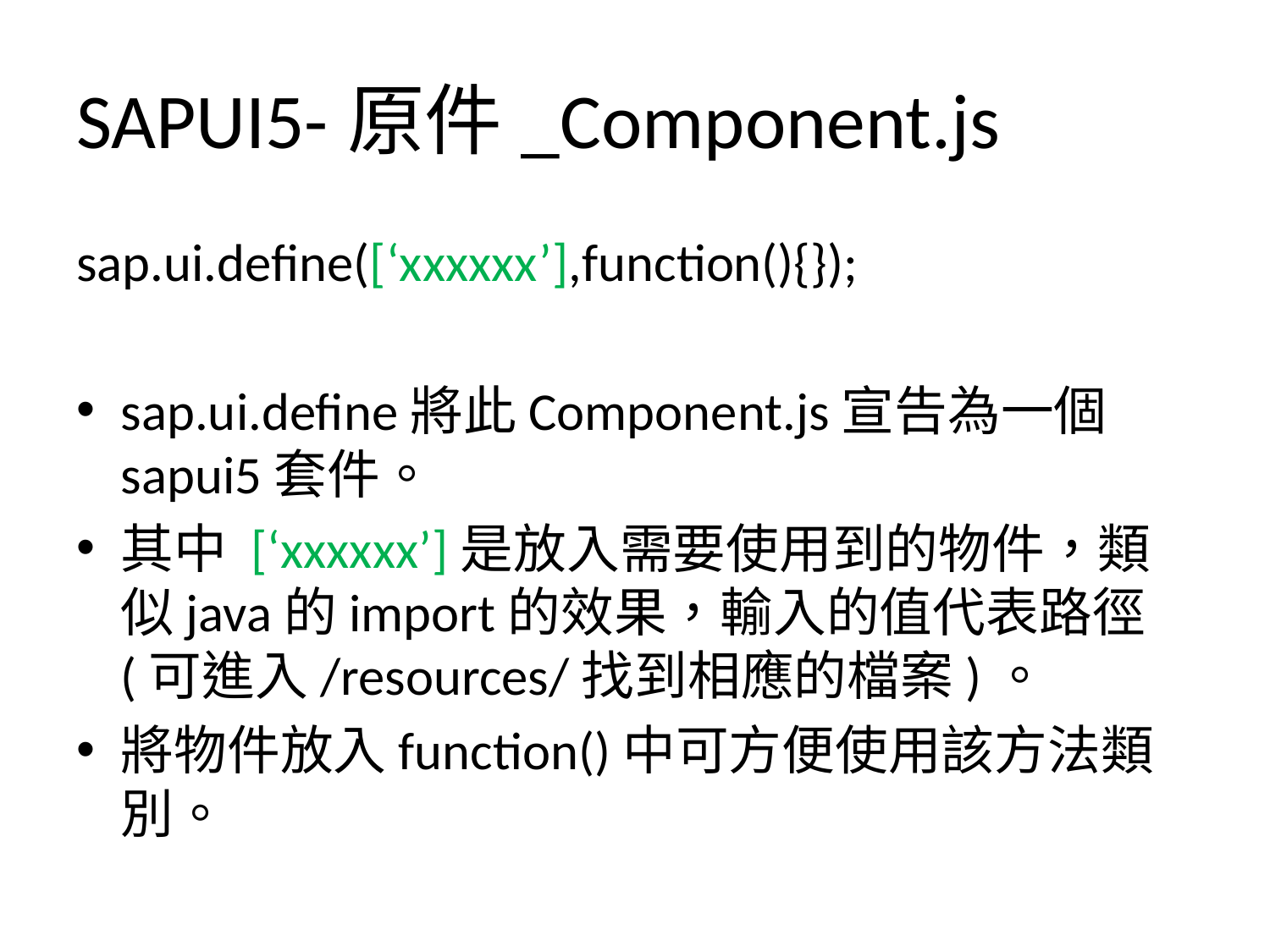

# SAPUI5-原件_Component.js
sap.ui.define([‘xxxxxx’],function(){});

sap.ui.define將此Component.js宣告為一個sapui5套件。
其中 [‘xxxxxx’]是放入需要使用到的物件，類似java的import的效果，輸入的值代表路徑(可進入/resources/找到相應的檔案)。
將物件放入function()中可方便使用該方法類別。